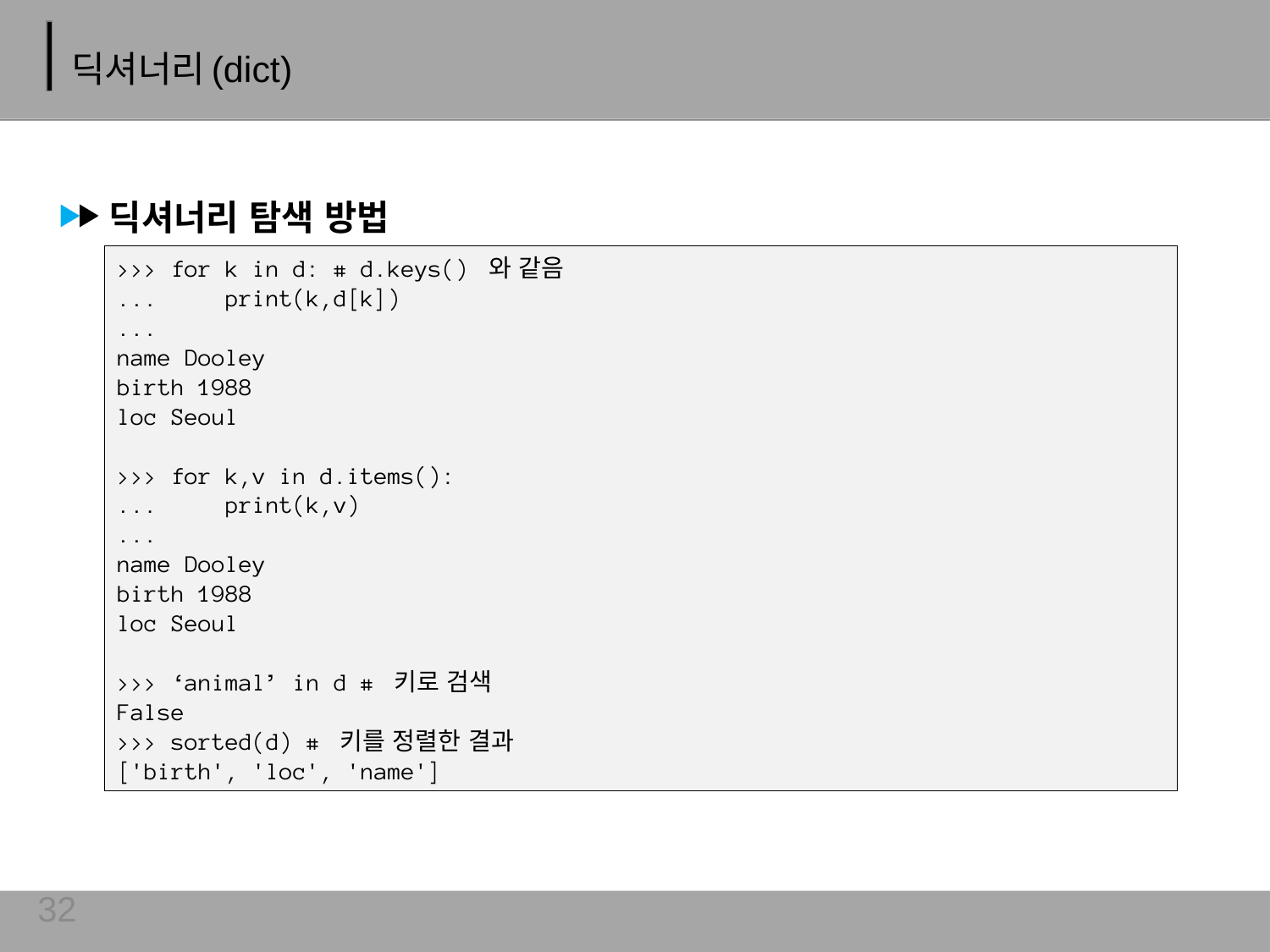

# 딕셔너리(dict)
딕셔너리 탐색 방법

>>> for k in d: # d.keys() 와 같음
...     print(k,d[k])
...
name Dooley
birth 1988
loc Seoul

>>> for k,v in d.items():
...     print(k,v)
...
name Dooley
birth 1988
loc Seoul

>>> ‘animal’ in d # 키로 검색
False
>>> sorted(d) # 키를 정렬한 결과
['birth', 'loc', 'name']
32